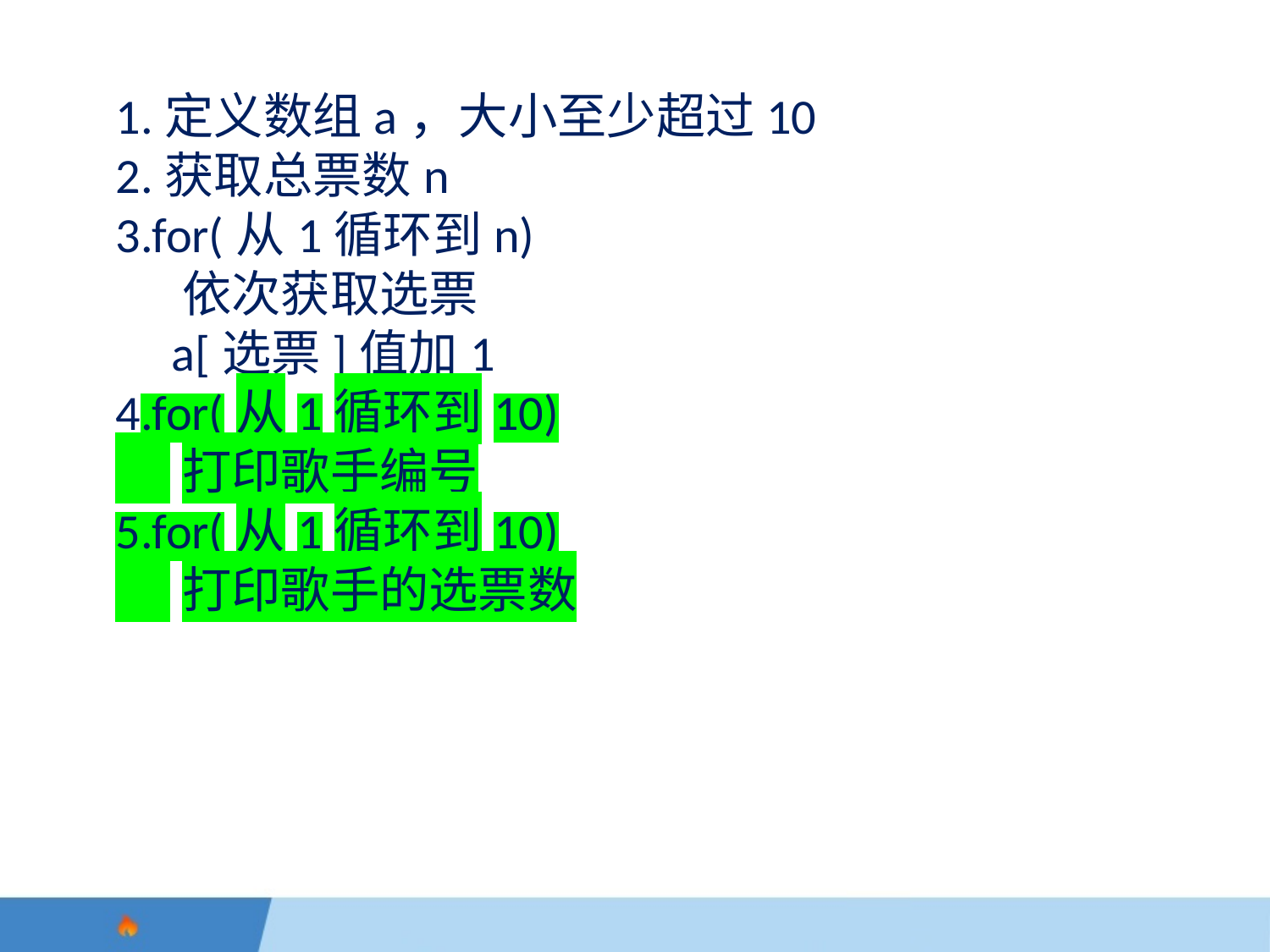

1.定义数组a，大小至少超过10
2.获取总票数n
3.for(从1循环到n)
     依次获取选票
     a[选票]值加1
4.for(从1循环到10)
     打印歌手编号
5.for(从1循环到10)
     打印歌手的选票数